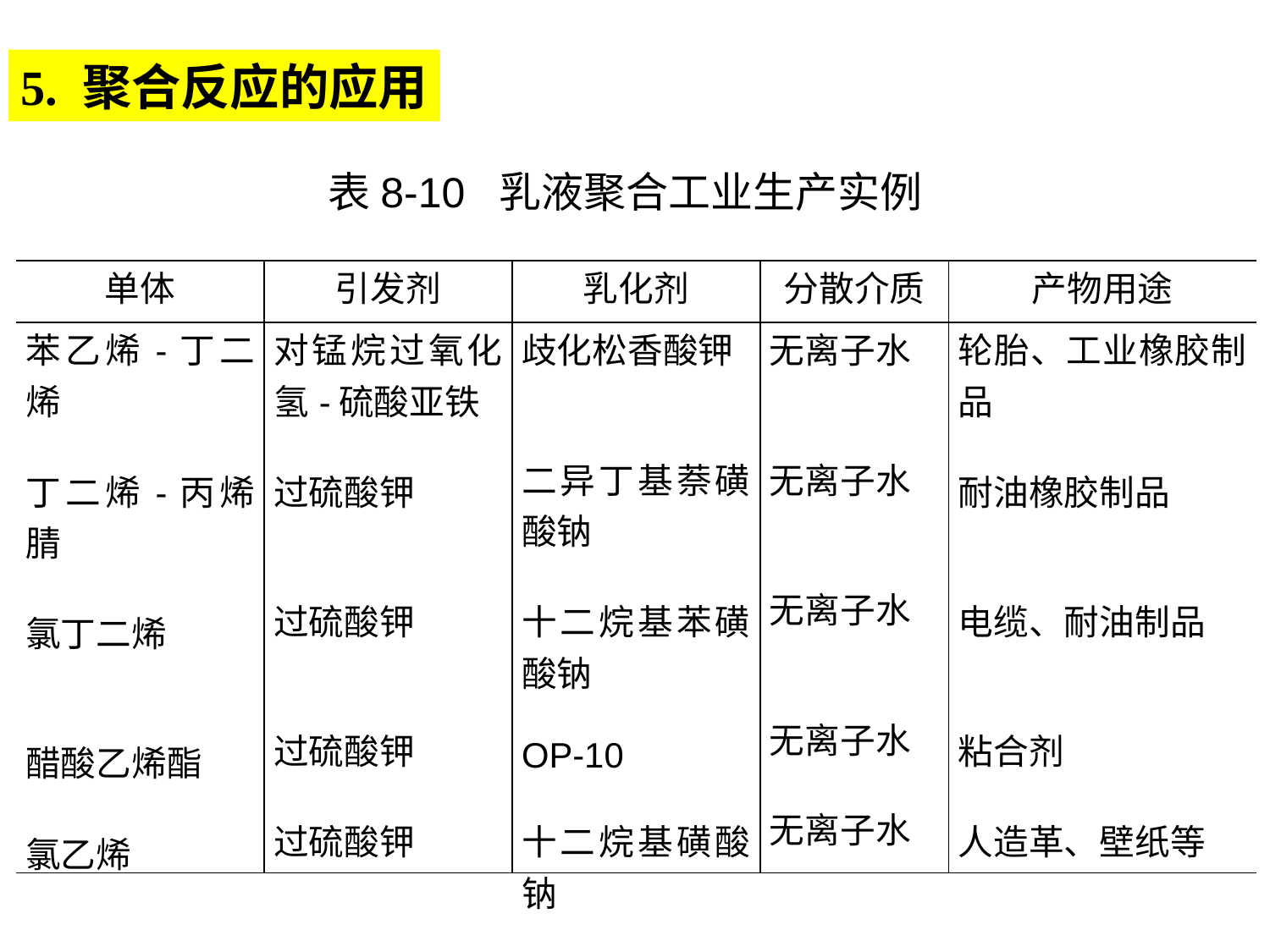

5. 聚合反应的应用
表8-10  乳液聚合工业生产实例
| 单体 | 引发剂 | 乳化剂 | 分散介质 | 产物用途 |
| --- | --- | --- | --- | --- |
| 苯乙烯-丁二烯 丁二烯-丙烯腈 氯丁二烯 醋酸乙烯酯 氯乙烯 | 对锰烷过氧化氢-硫酸亚铁 过硫酸钾 过硫酸钾 过硫酸钾 过硫酸钾 | 歧化松香酸钾 二异丁基萘磺酸钠 十二烷基苯磺酸钠 OP-10 十二烷基磺酸钠 | 无离子水 无离子水 无离子水 无离子水 无离子水 | 轮胎、工业橡胶制品 耐油橡胶制品 电缆、耐油制品 粘合剂 人造革、壁纸等 |